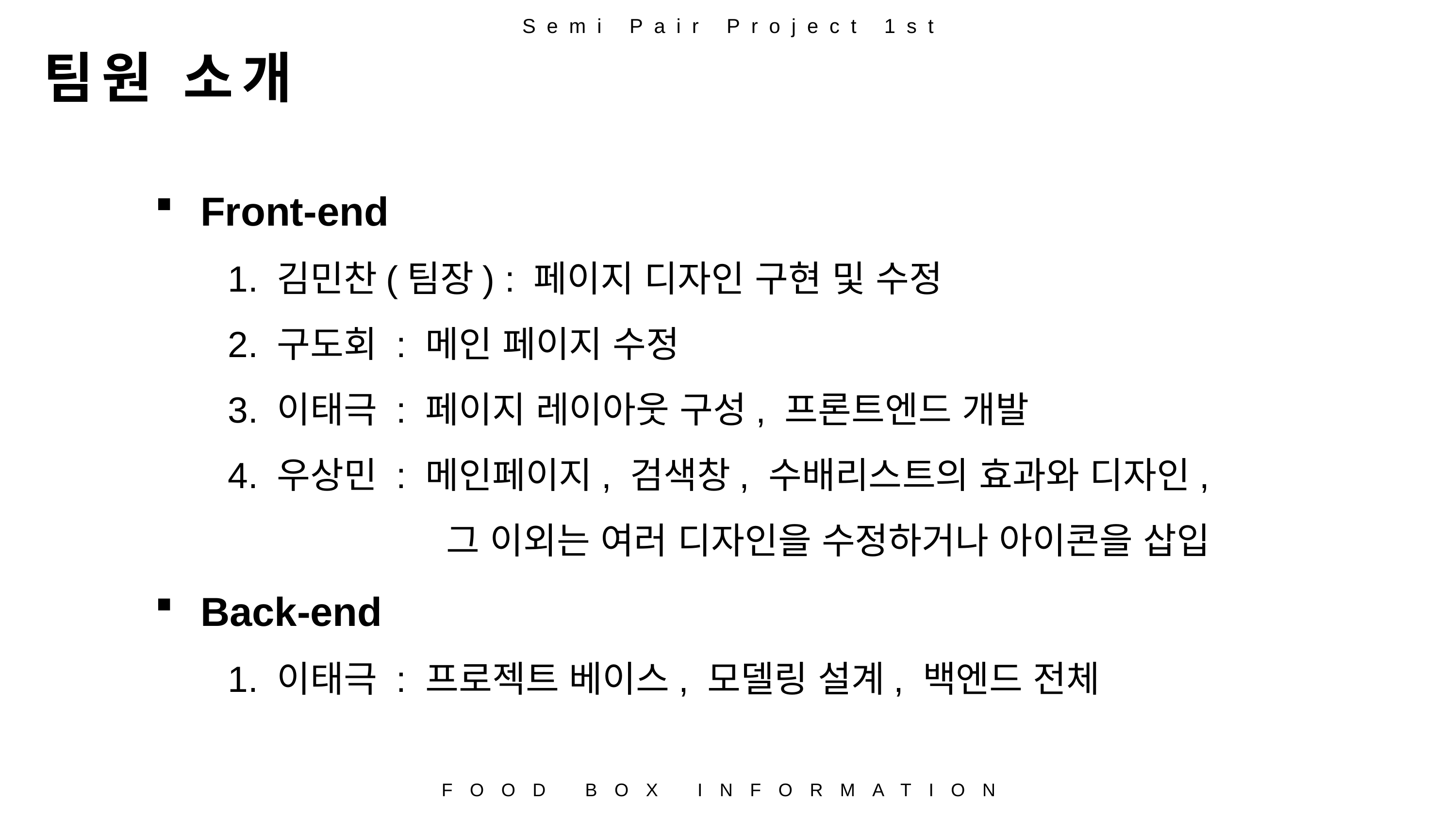

Semi Pair Project 1st
팀원 소개
Front-end
1. 김민찬(팀장) : 페이지 디자인 구현 및 수정
2. 구도회 : 메인 페이지 수정
3. 이태극 : 페이지 레이아웃 구성, 프론트엔드 개발
4. 우상민 : 메인페이지, 검색창, 수배리스트의 효과와 디자인,
			그 이외는 여러 디자인을 수정하거나 아이콘을 삽입
Back-end
1. 이태극 : 프로젝트 베이스, 모델링 설계, 백엔드 전체
FOOD BOX INFORMATION